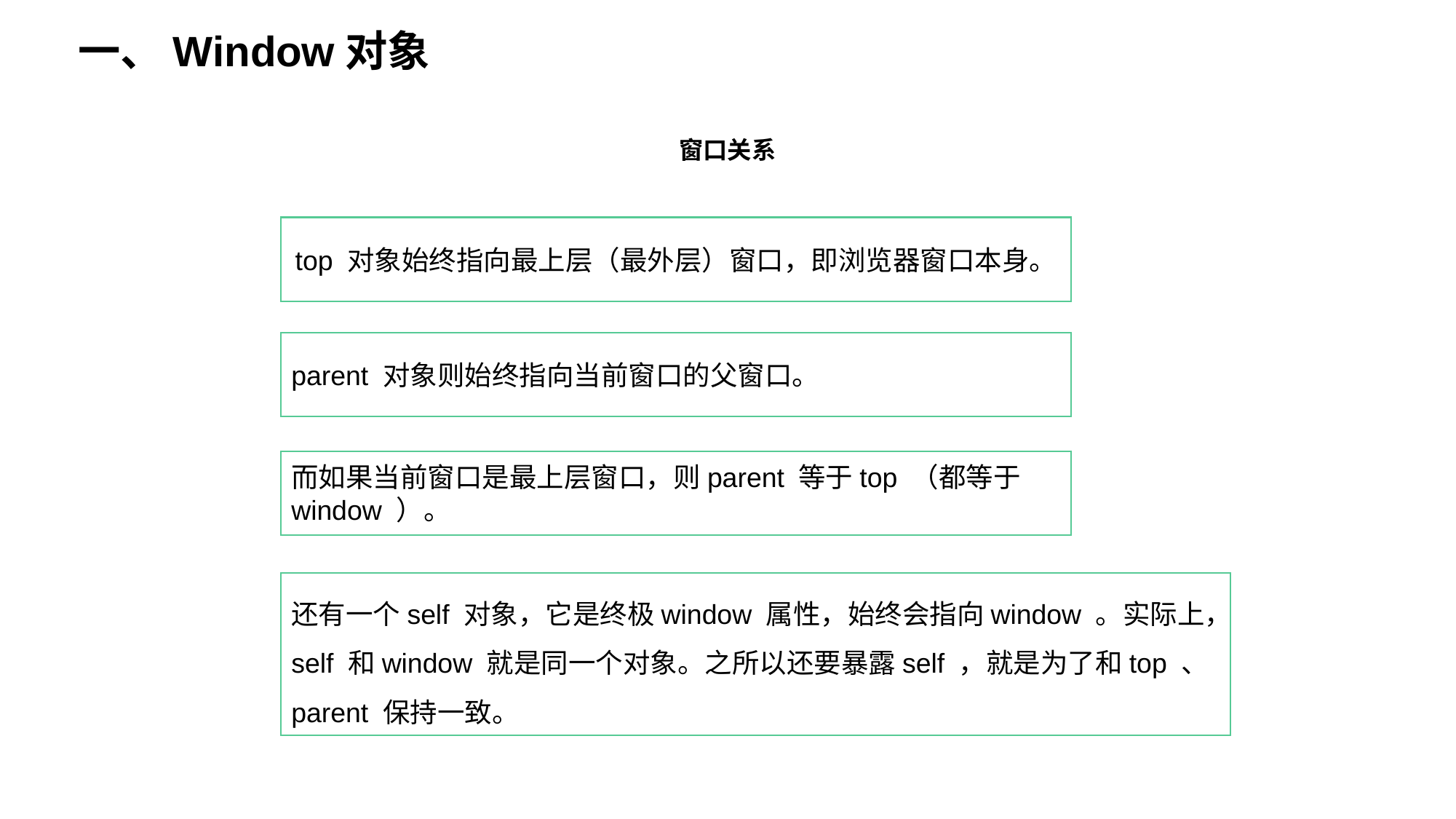

一、Window对象
窗口关系
top 对象始终指向最上层（最外层）窗口，即浏览器窗口本身。
parent 对象则始终指向当前窗口的父窗口。
而如果当前窗口是最上层窗口，则parent 等于top （都等于window ）。
还有一个self 对象，它是终极window 属性，始终会指向window 。实际上，self 和window 就是同一个对象。之所以还要暴露self ，就是为了和top 、parent 保持一致。